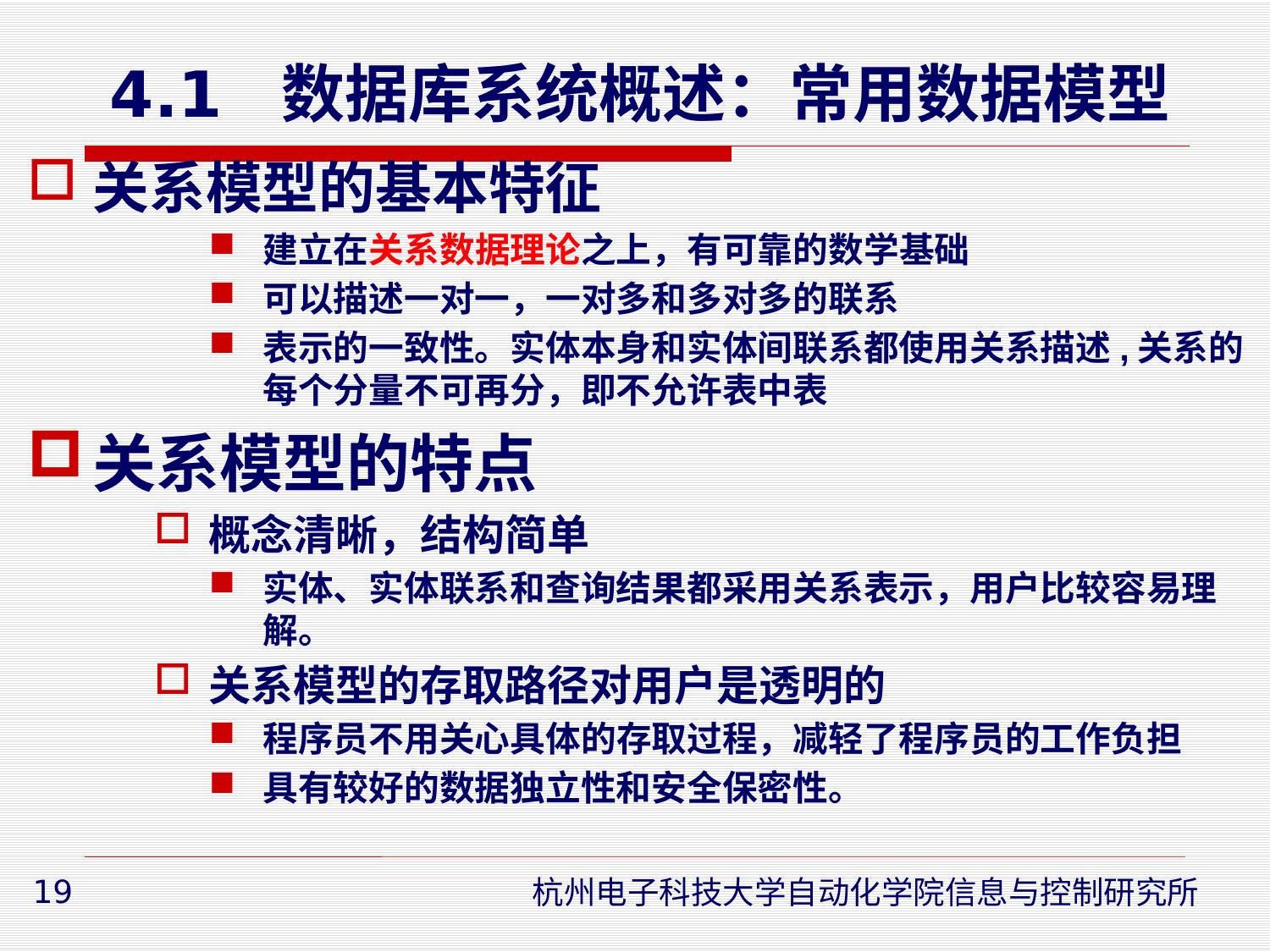

# 4.1  数据库系统概述：常用数据模型
关系模型的基本特征
建立在关系数据理论之上，有可靠的数学基础
可以描述一对一，一对多和多对多的联系
表示的一致性。实体本身和实体间联系都使用关系描述,关系的每个分量不可再分，即不允许表中表
关系模型的特点
概念清晰，结构简单
实体、实体联系和查询结果都采用关系表示，用户比较容易理解。
关系模型的存取路径对用户是透明的
程序员不用关心具体的存取过程，减轻了程序员的工作负担
具有较好的数据独立性和安全保密性。